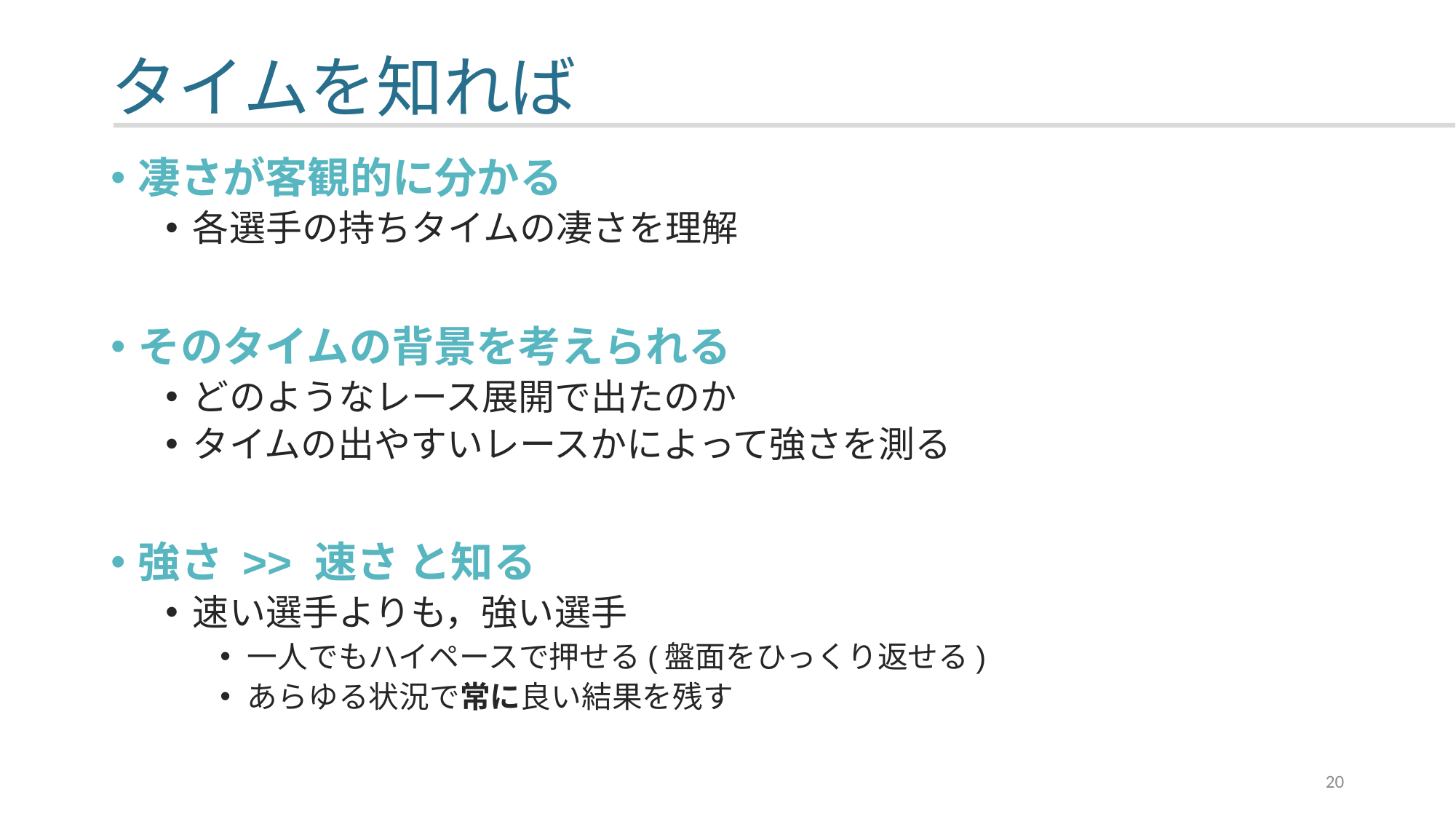

# タイムを知れば
凄さが客観的に分かる
各選手の持ちタイムの凄さを理解

そのタイムの背景を考えられる
どのようなレース展開で出たのか
タイムの出やすいレースかによって強さを測る

強さ >> 速さ と知る
速い選手よりも，強い選手
一人でもハイペースで押せる(盤面をひっくり返せる)
あらゆる状況で常に良い結果を残す

20